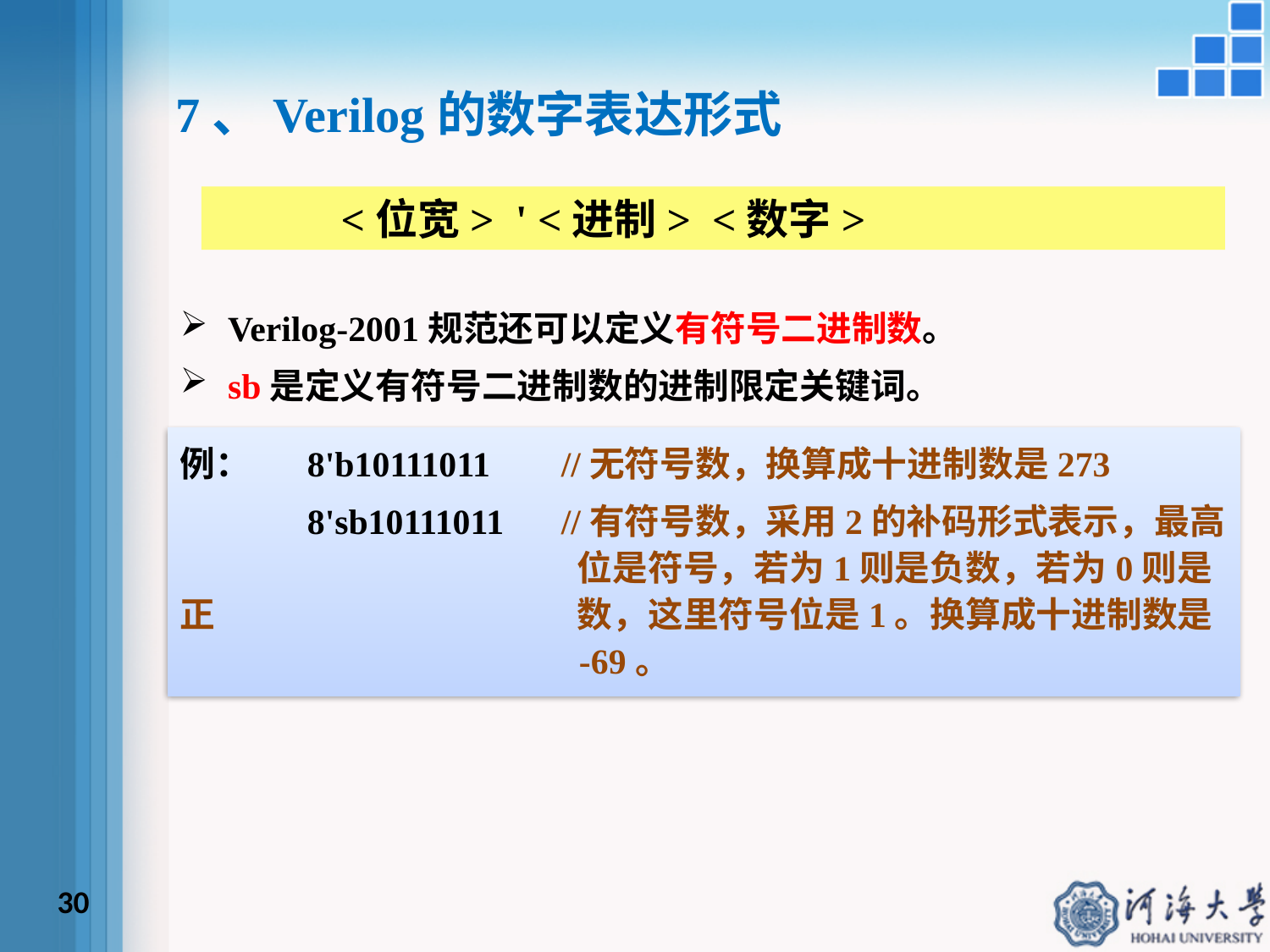

7、Verilog的数字表达形式
	<位宽>  ' <进制>  <数字>
Verilog-2001规范还可以定义有符号二进制数。
sb是定义有符号二进制数的进制限定关键词。
例：	8'b10111011	//无符号数，换算成十进制数是273
	8'sb10111011 	//有符号数，采用2的补码形式表示，最高			  位是符号，若为1则是负数，若为0则是正			  数，这里符号位是1。换算成十进制数是
			  -69。

30